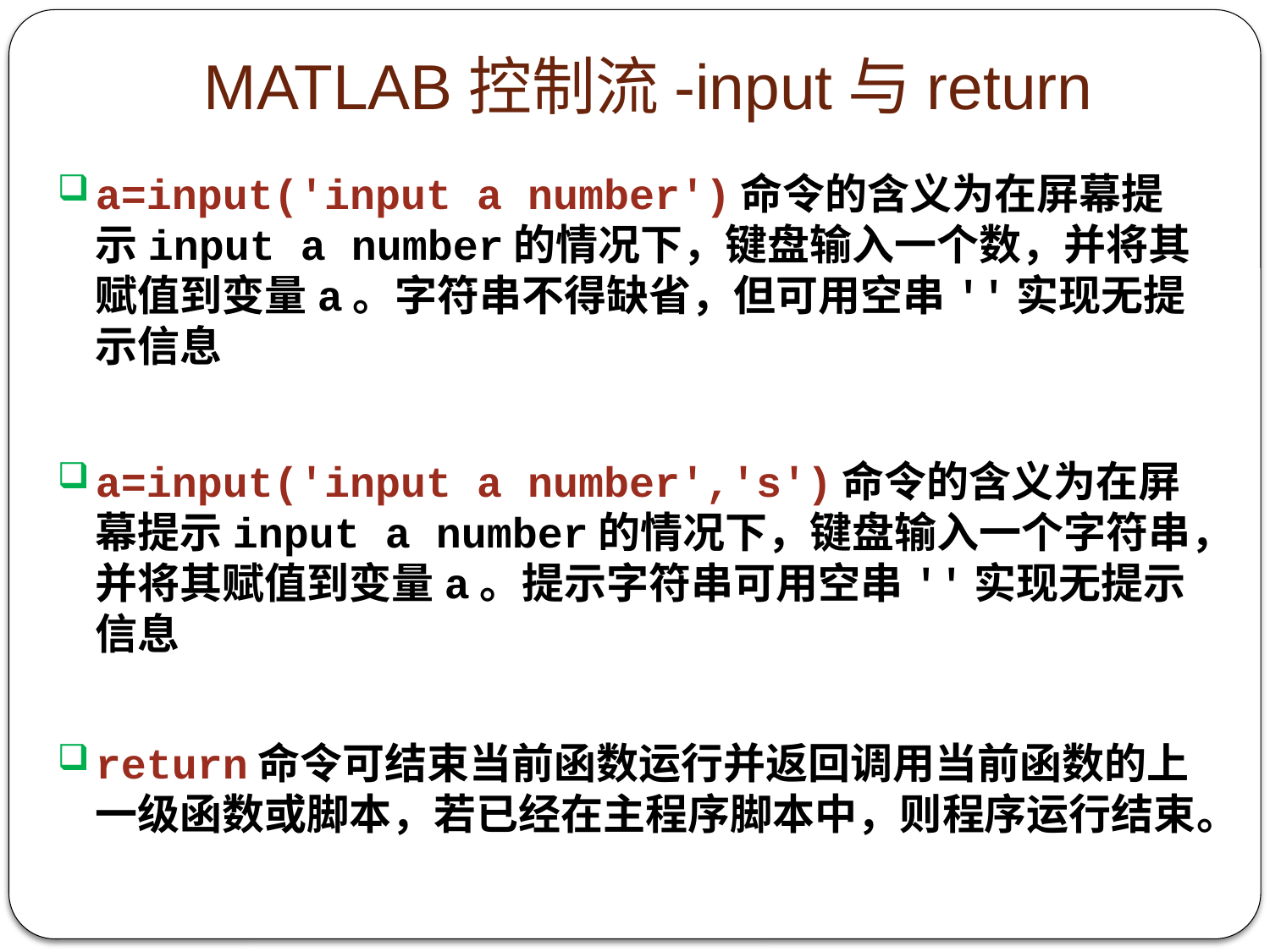

# MATLAB控制流-input与return
a=input('input a number')命令的含义为在屏幕提示input a number的情况下，键盘输入一个数，并将其赋值到变量a。字符串不得缺省，但可用空串''实现无提示信息
a=input('input a number','s')命令的含义为在屏幕提示input a number的情况下，键盘输入一个字符串，并将其赋值到变量a。提示字符串可用空串''实现无提示信息
return命令可结束当前函数运行并返回调用当前函数的上一级函数或脚本，若已经在主程序脚本中，则程序运行结束。